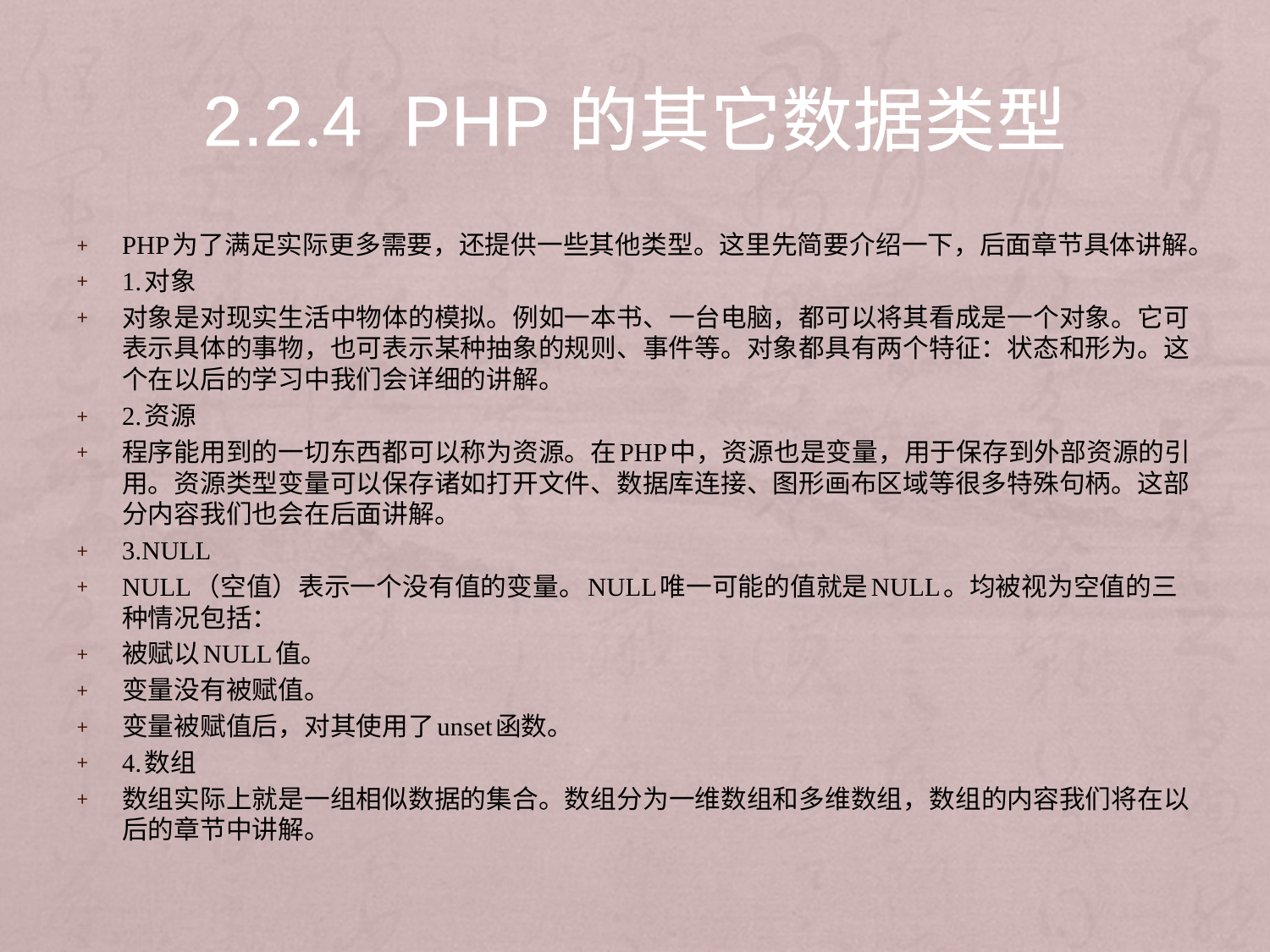

# 2.2.4  PHP的其它数据类型
PHP为了满足实际更多需要，还提供一些其他类型。这里先简要介绍一下，后面章节具体讲解。
1.对象
对象是对现实生活中物体的模拟。例如一本书、一台电脑，都可以将其看成是一个对象。它可表示具体的事物，也可表示某种抽象的规则、事件等。对象都具有两个特征：状态和形为。这个在以后的学习中我们会详细的讲解。
2.资源
程序能用到的一切东西都可以称为资源。在PHP中，资源也是变量，用于保存到外部资源的引用。资源类型变量可以保存诸如打开文件、数据库连接、图形画布区域等很多特殊句柄。这部分内容我们也会在后面讲解。
3.NULL
NULL（空值）表示一个没有值的变量。NULL唯一可能的值就是NULL。均被视为空值的三种情况包括：
被赋以NULL值。
变量没有被赋值。
变量被赋值后，对其使用了unset函数。
4.数组
数组实际上就是一组相似数据的集合。数组分为一维数组和多维数组，数组的内容我们将在以后的章节中讲解。